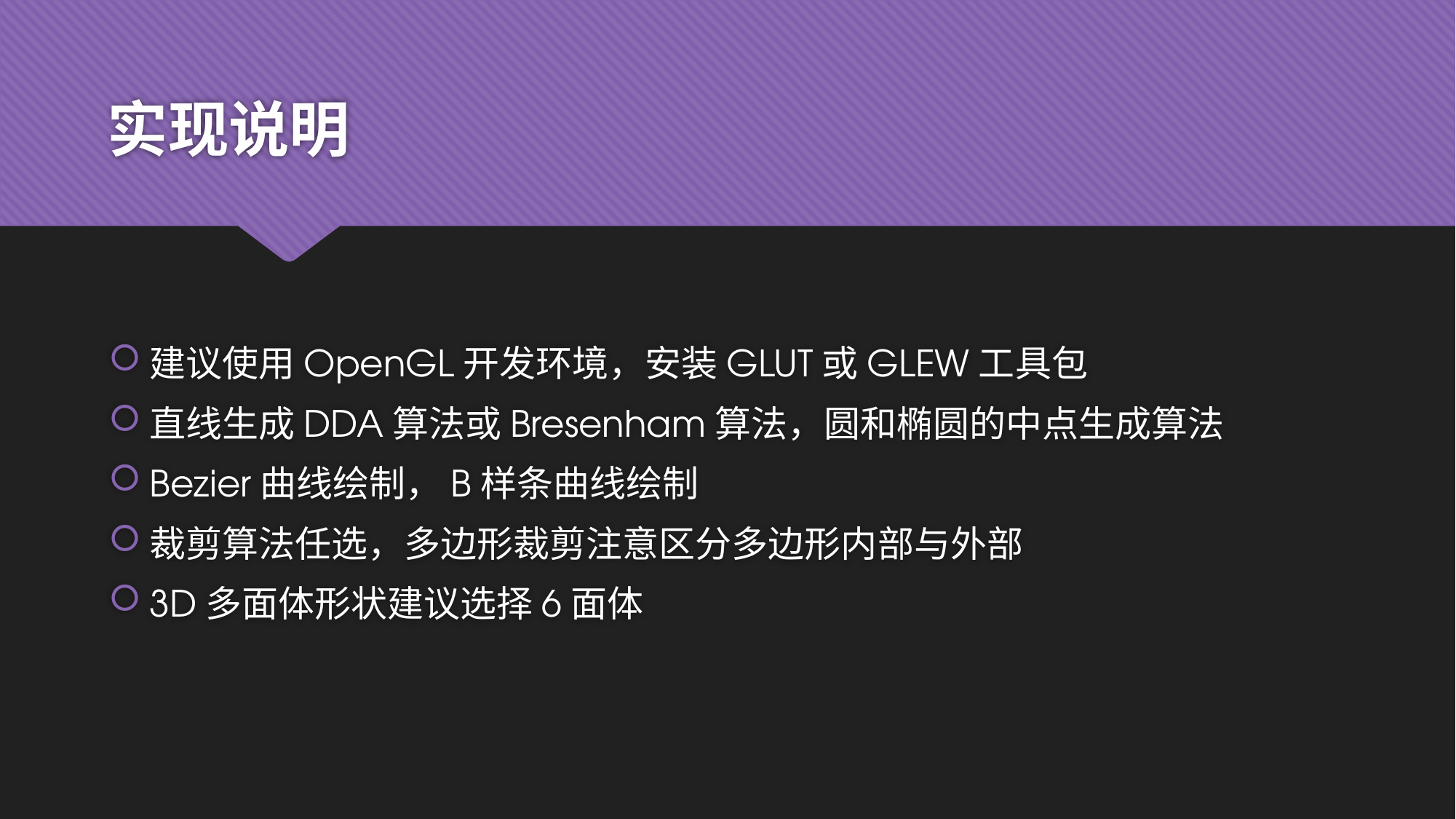

# 实现说明
建议使用OpenGL开发环境，安装GLUT或GLEW工具包
直线生成DDA算法或Bresenham算法，圆和椭圆的中点生成算法
Bezier曲线绘制，B样条曲线绘制
裁剪算法任选，多边形裁剪注意区分多边形内部与外部
3D多面体形状建议选择6面体